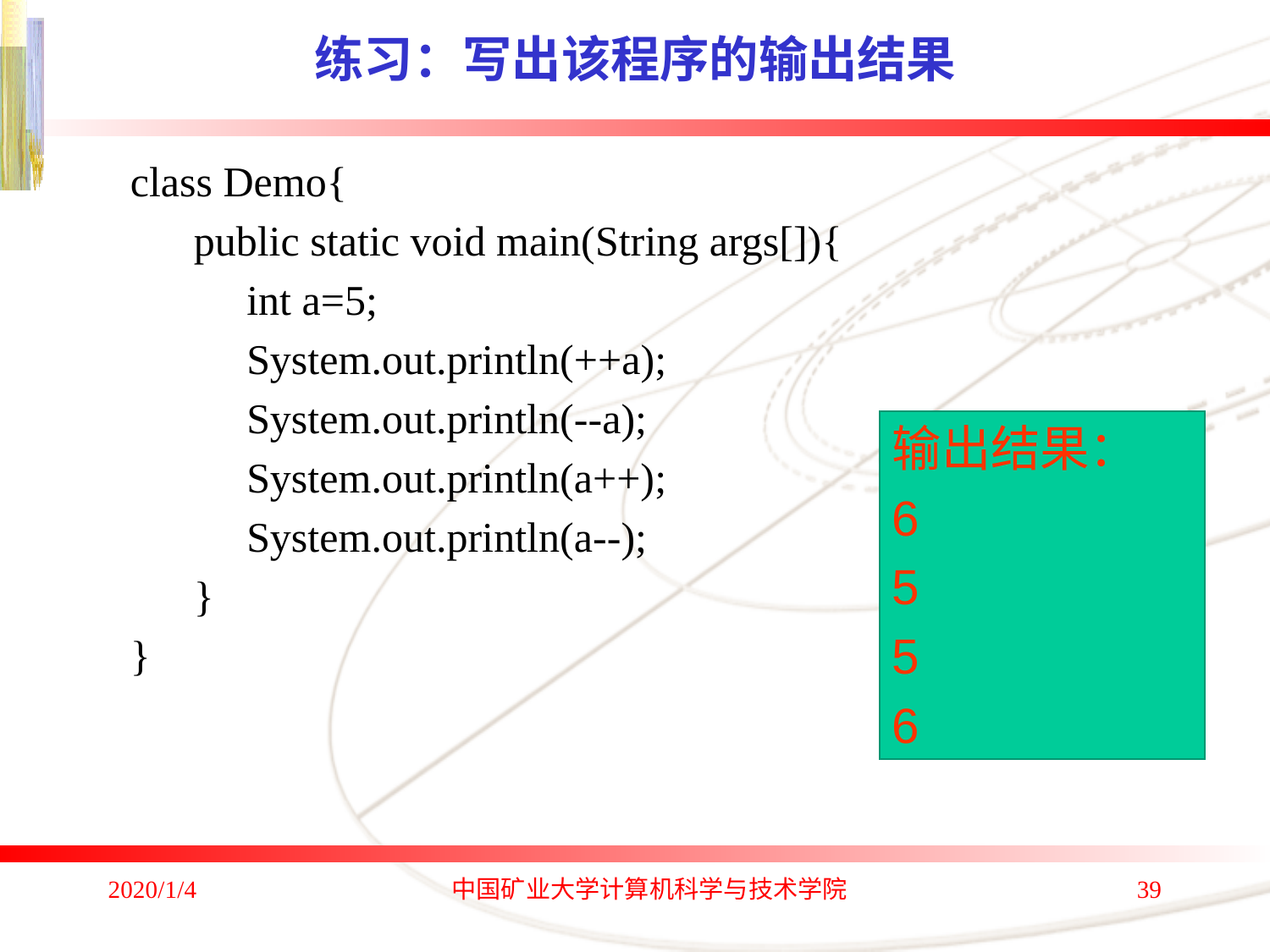

# 练习：写出该程序的输出结果
class Demo{
      public static void main(String args[]){
           int a=5;
           System.out.println(++a);
           System.out.println(--a);
           System.out.println(a++);
           System.out.println(a--);
      }
}
输出结果：
6
5
5
6
2020/1/4
中国矿业大学计算机科学与技术学院
39